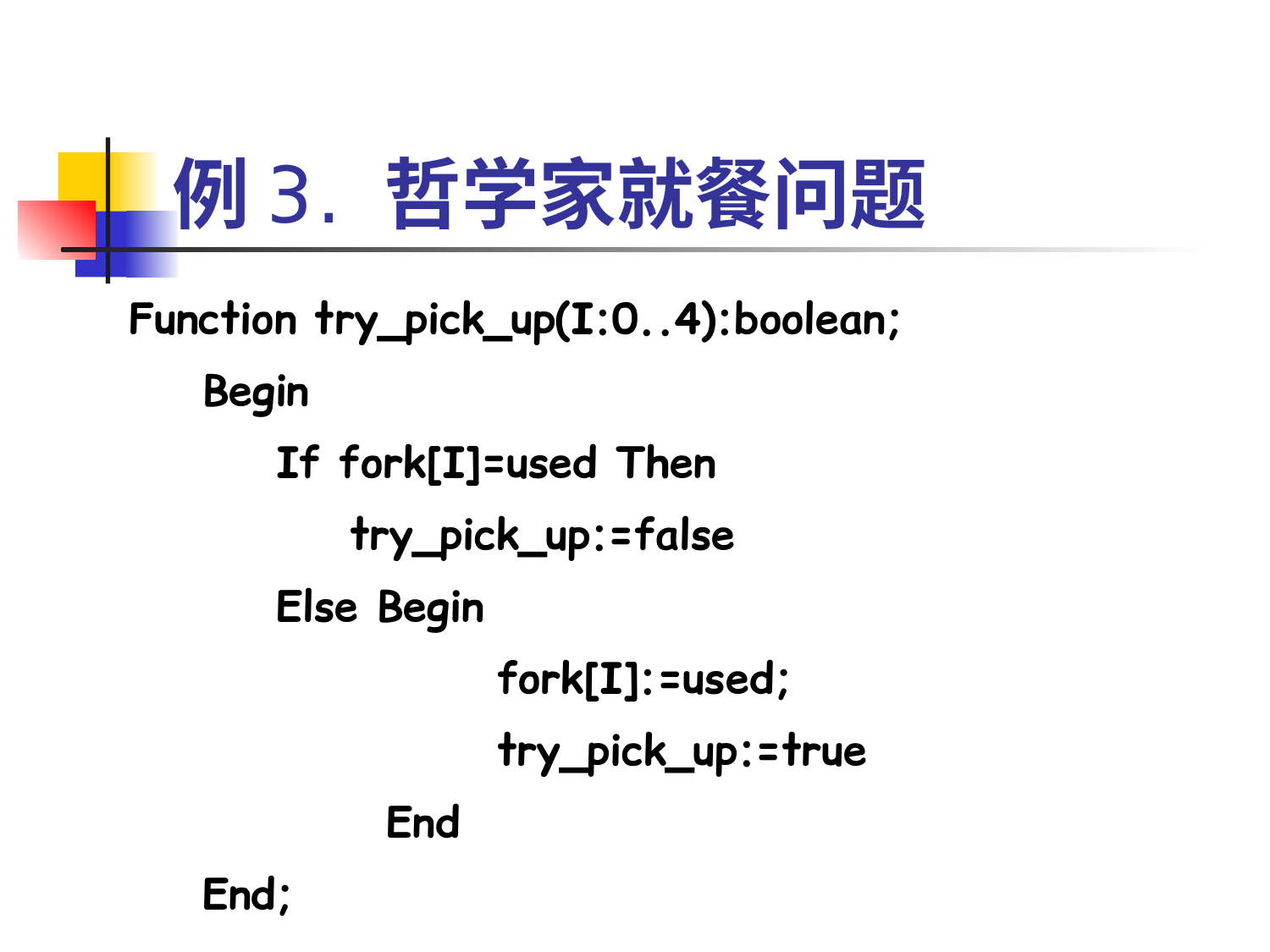

# 例3. 哲学家就餐问题
Function try_pick_up(I:0..4):boolean;
    Begin
        If fork[I]=used Then
            try_pick_up:=false
        Else Begin
                    fork[I]:=used;
                    try_pick_up:=true
              End
    End;